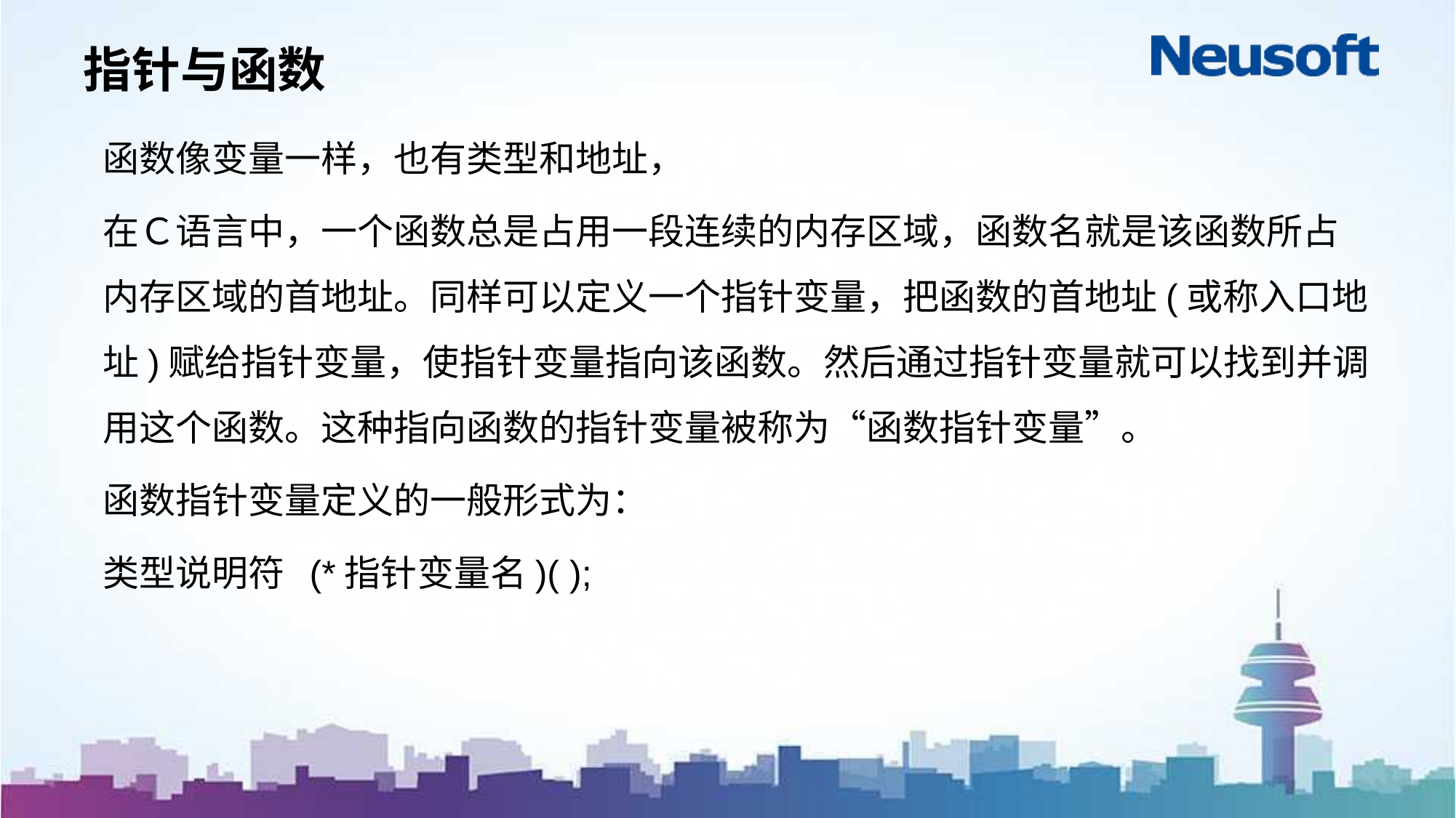

# 指针与函数
函数像变量一样，也有类型和地址，
在Ｃ语言中，一个函数总是占用一段连续的内存区域，函数名就是该函数所占内存区域的首地址。同样可以定义一个指针变量，把函数的首地址(或称入口地址)赋给指针变量，使指针变量指向该函数。然后通过指针变量就可以找到并调用这个函数。这种指向函数的指针变量被称为“函数指针变量”。
函数指针变量定义的一般形式为：
类型说明符  (*指针变量名)( );